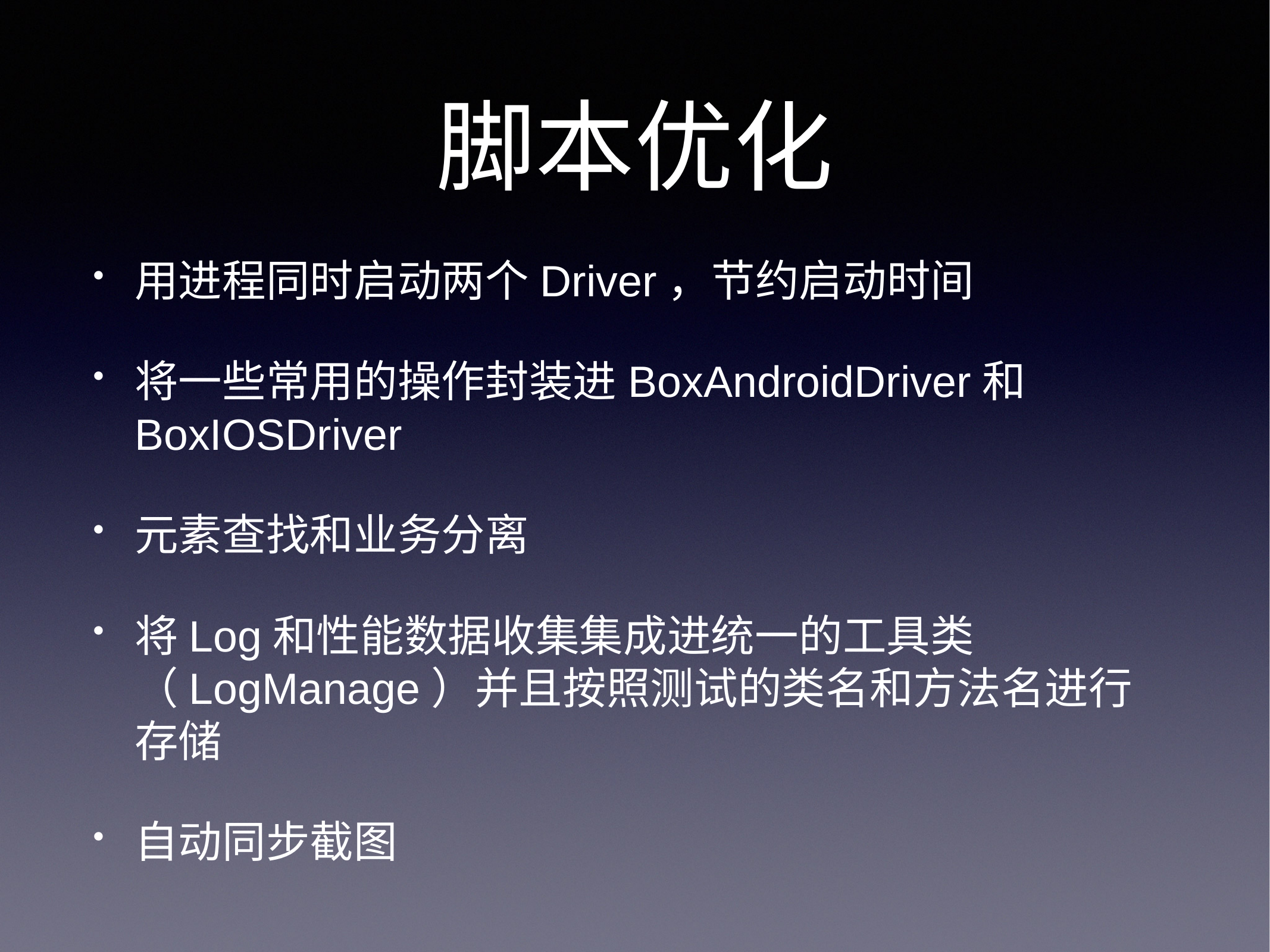

# 脚本优化
用进程同时启动两个Driver，节约启动时间
将一些常用的操作封装进BoxAndroidDriver和BoxIOSDriver
元素查找和业务分离
将Log和性能数据收集集成进统一的工具类（LogManage）并且按照测试的类名和方法名进行存储
自动同步截图